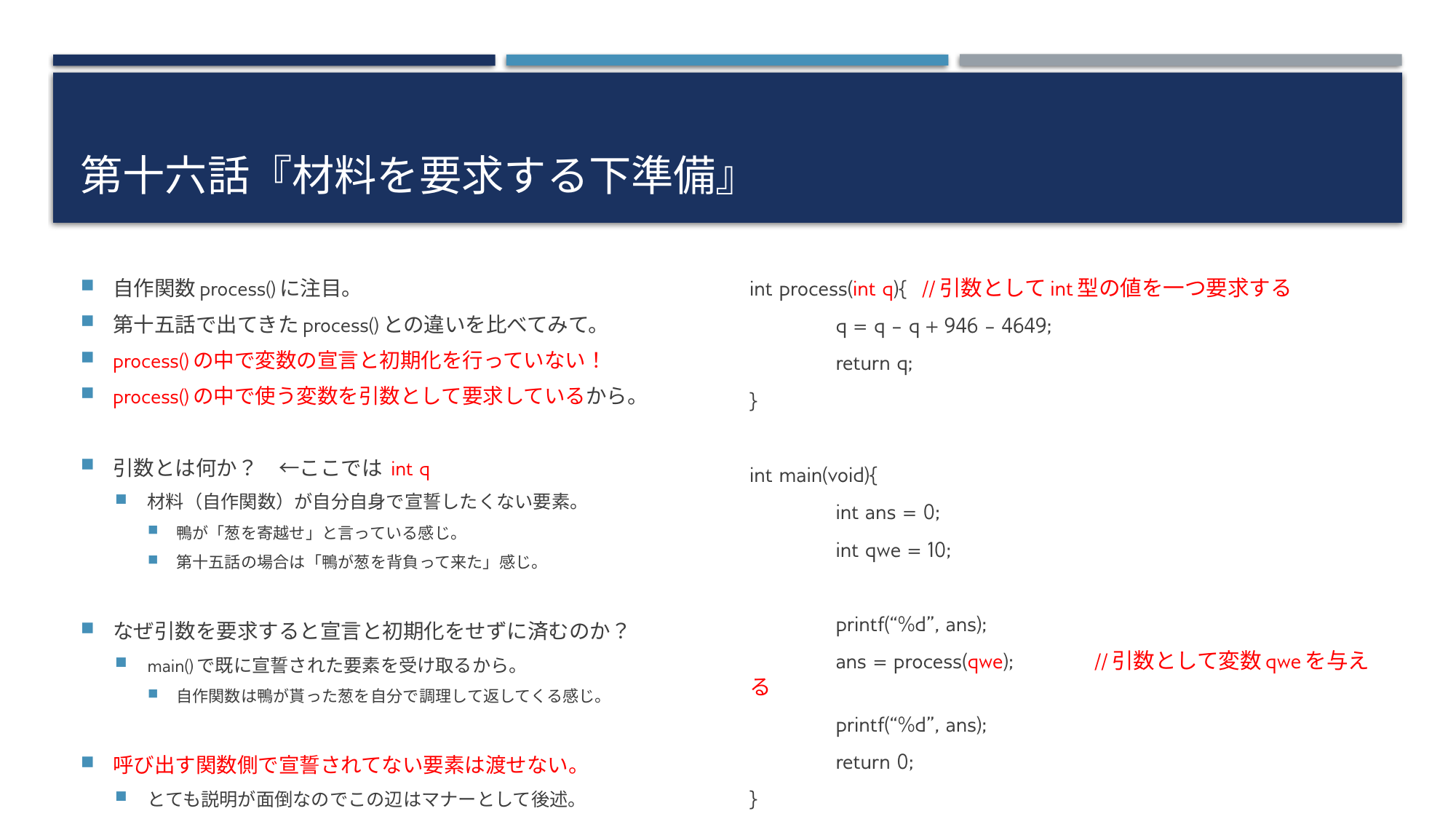

# 第十六話『材料を要求する下準備』
自作関数process()に注目。
第十五話で出てきたprocess()との違いを比べてみて。
process()の中で変数の宣言と初期化を行っていない！
process()の中で使う変数を引数として要求しているから。

引数とは何か？　←ここでは int q
材料（自作関数）が自分自身で宣誓したくない要素。
鴨が「葱を寄越せ」と言っている感じ。
第十五話の場合は「鴨が葱を背負って来た」感じ。

なぜ引数を要求すると宣言と初期化をせずに済むのか？
main()で既に宣誓された要素を受け取るから。
自作関数は鴨が貰った葱を自分で調理して返してくる感じ。

呼び出す関数側で宣誓されてない要素は渡せない。
とても説明が面倒なのでこの辺はマナーとして後述。
int process(int q){	//引数としてint型の値を一つ要求する
	q = q – q + 946 – 4649;
	return q;
}

int main(void){
	int ans = 0;
	int qwe = 10;

	printf(“%d”, ans);
	ans = process(qwe);	//引数として変数qweを与える
	printf(“%d”, ans);
	return 0;
}